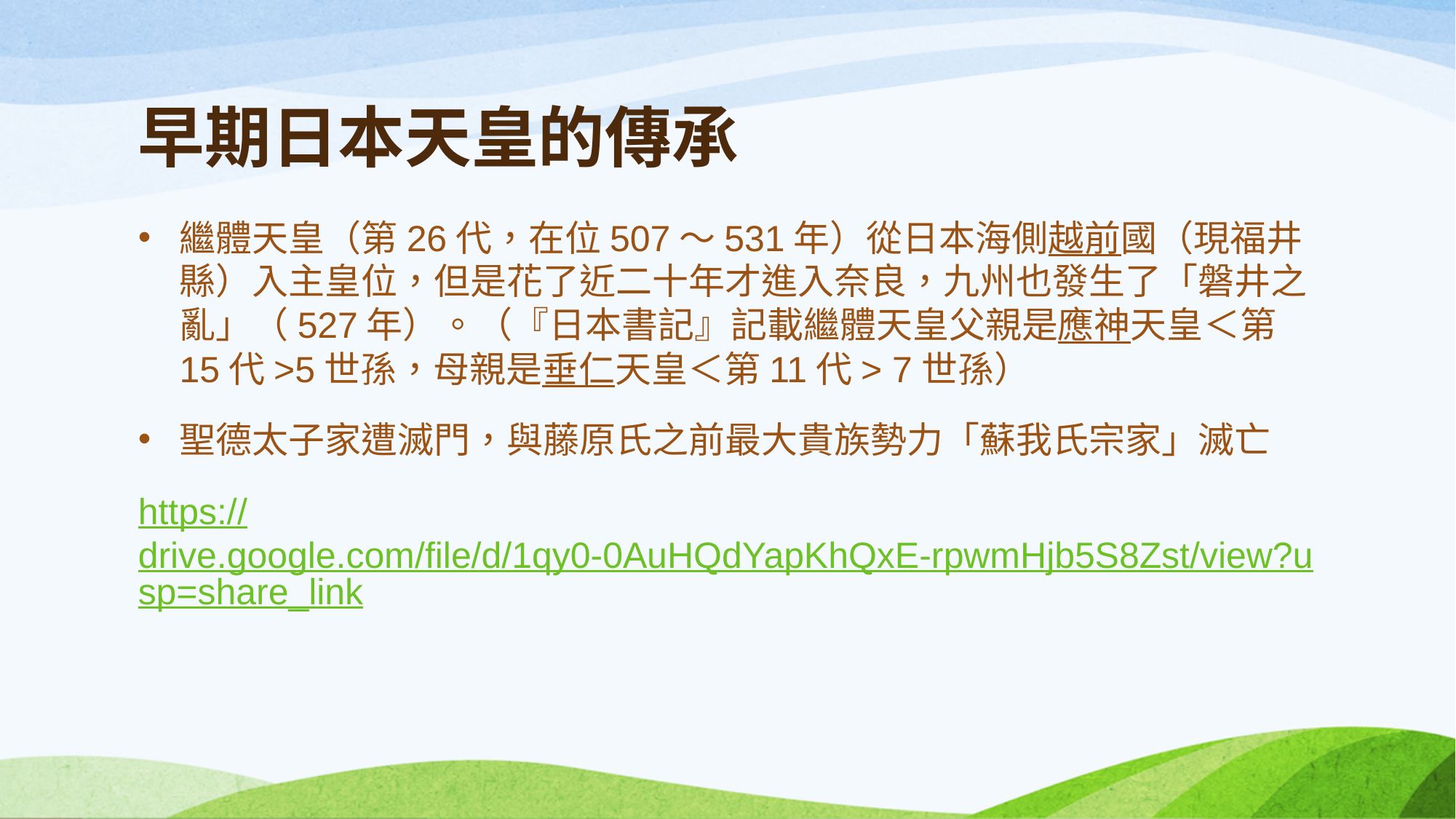

# 早期日本天皇的傳承
繼體天皇（第26代，在位507～531年）從日本海側越前國（現福井縣）入主皇位，但是花了近二十年才進入奈良，九州也發生了「磐井之亂」（527年）。（『日本書記』記載繼體天皇父親是應神天皇＜第15代>5世孫，母親是垂仁天皇＜第11代> 7世孫）
聖德太子家遭滅門，與藤原氏之前最大貴族勢力「蘇我氏宗家」滅亡
https://drive.google.com/file/d/1qy0-0AuHQdYapKhQxE-rpwmHjb5S8Zst/view?usp=share_link